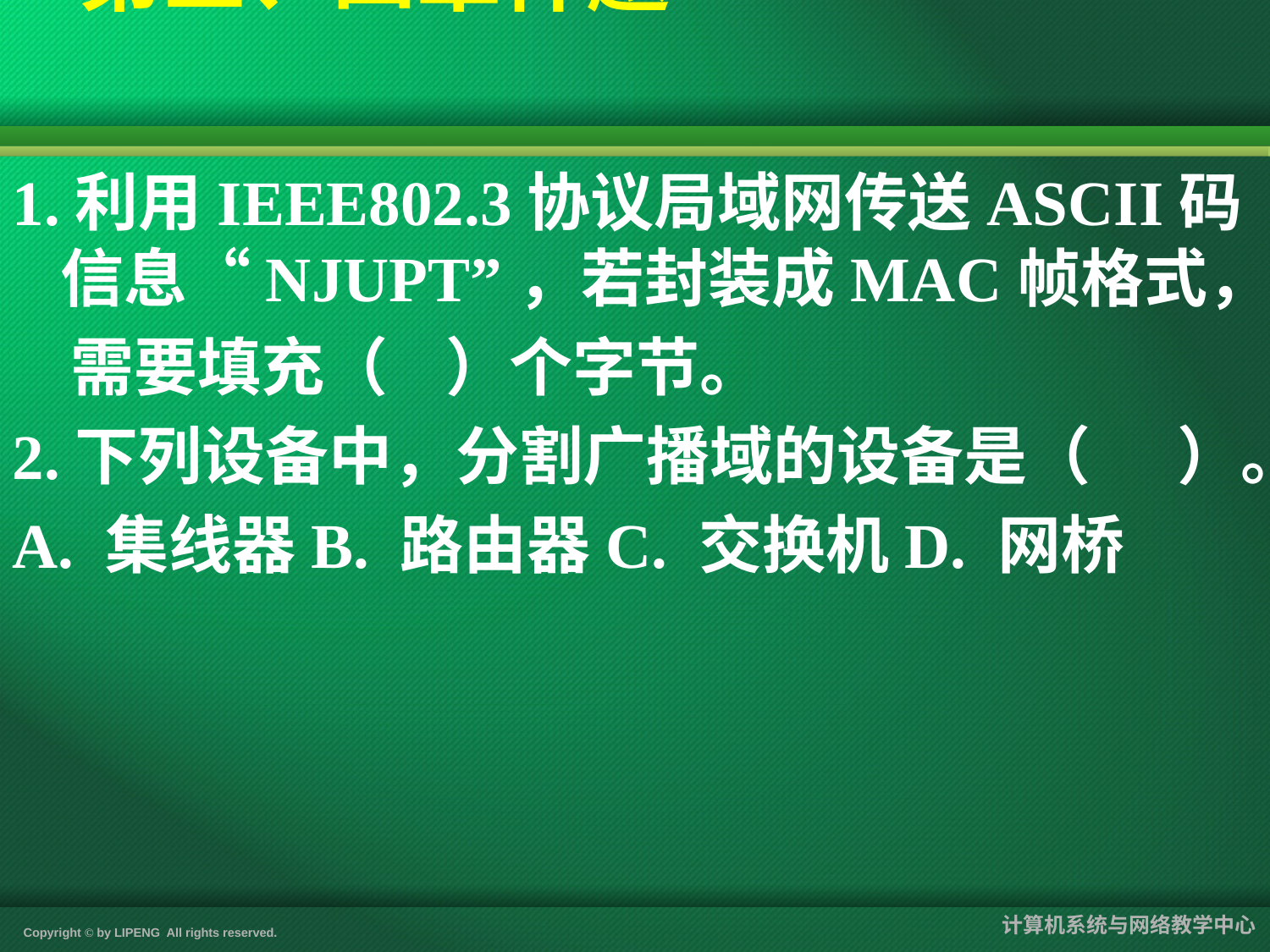

# 第三、四章样题
1.利用IEEE802.3协议局域网传送ASCII码信息“NJUPT”，若封装成MAC帧格式，
   需要填充（    ）个字节。
2.下列设备中，分割广播域的设备是（      ）。
A. 集线器B. 路由器C. 交换机D. 网桥